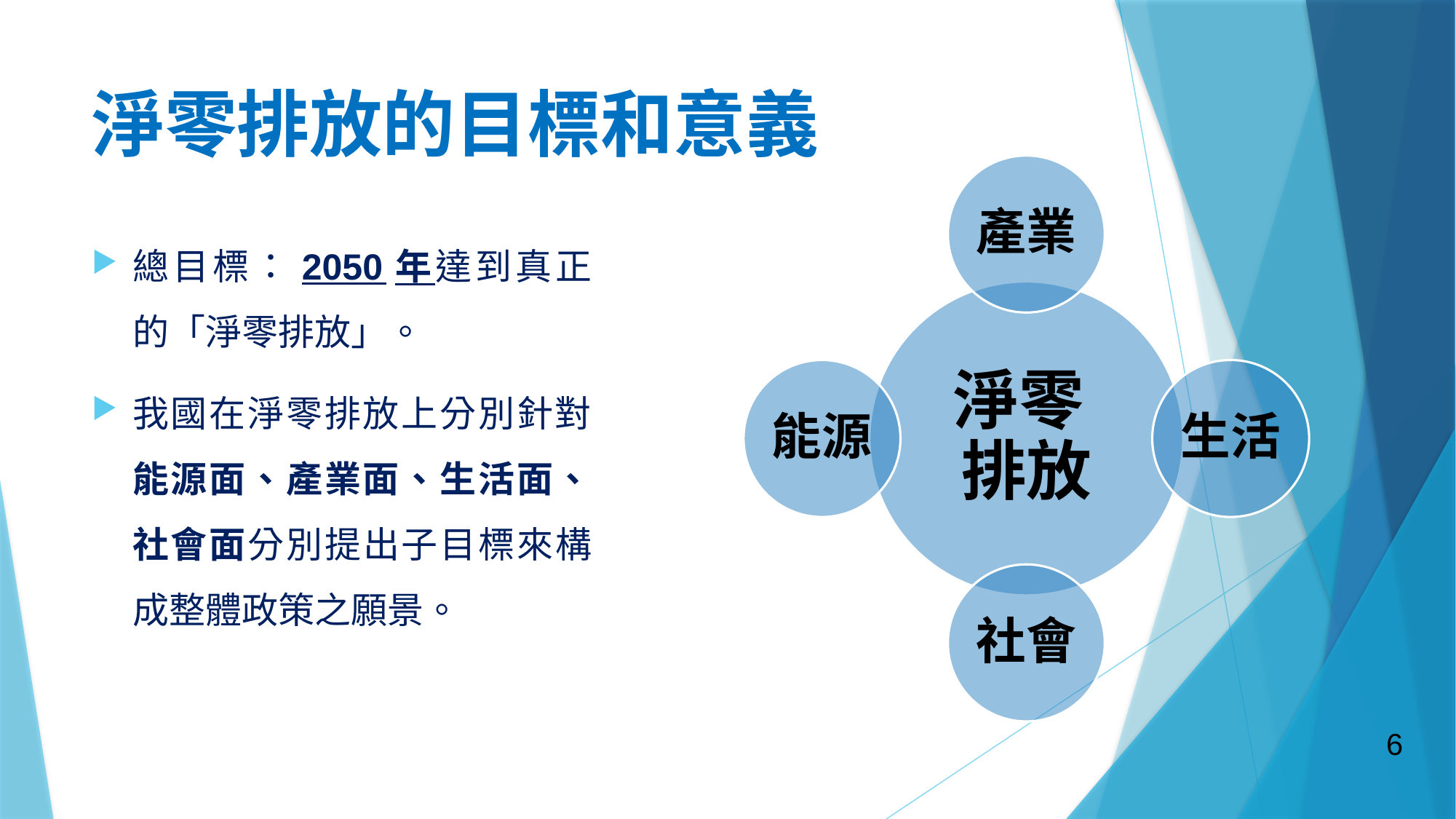

# 淨零排放的目標和意義
淨零  排放
產業
生活
社會
能源
總目標：2050年達到真正的「淨零排放」。
我國在淨零排放上分別針對能源面、產業面、生活面、社會面分別提出子目標來構成整體政策之願景。

6